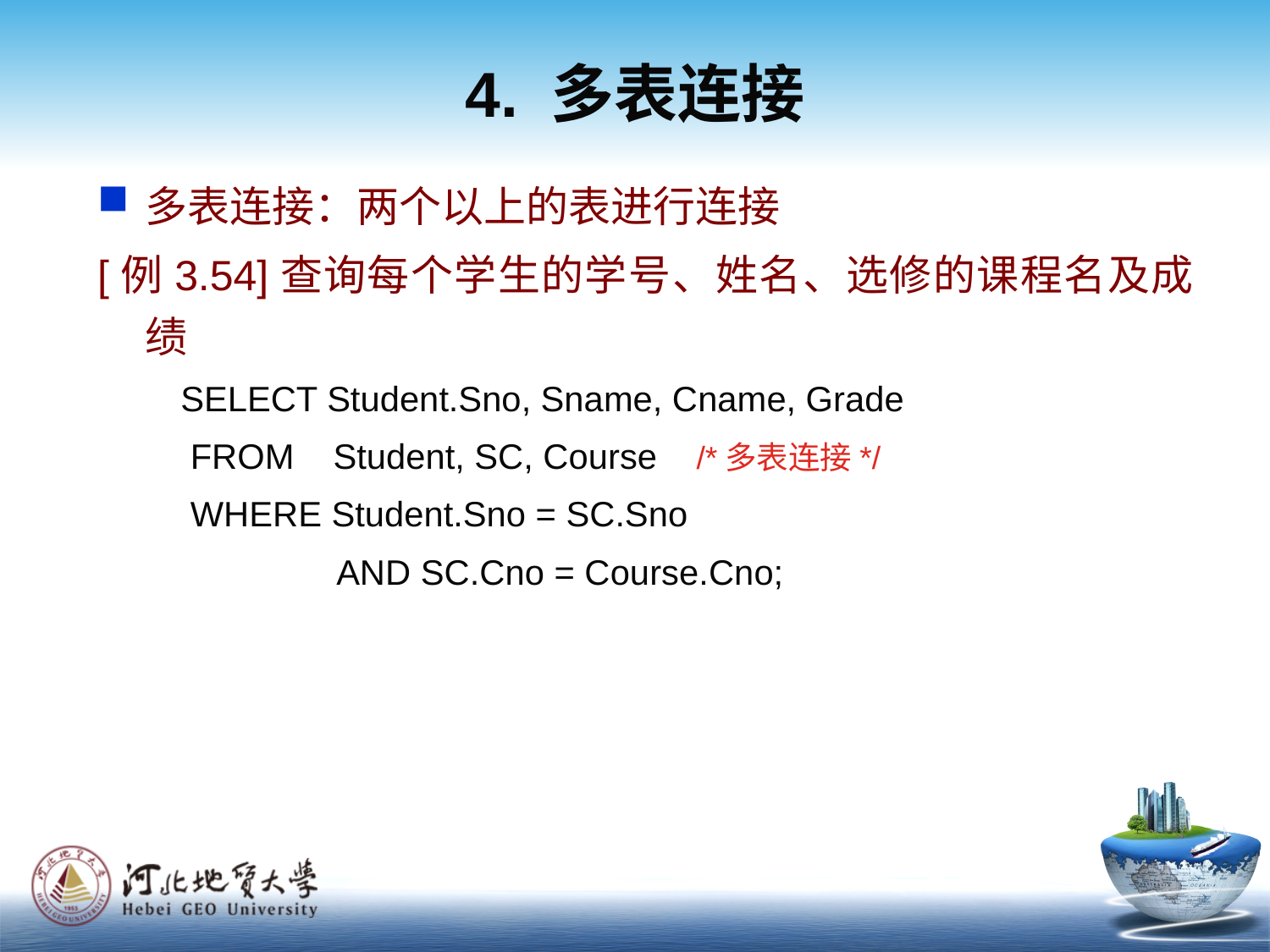

4. 多表连接
多表连接：两个以上的表进行连接
[例3.54]查询每个学生的学号、姓名、选修的课程名及成绩
  SELECT Student.Sno, Sname, Cname, Grade
   FROM    Student, SC, Course    /*多表连接*/
   WHERE Student.Sno = SC.Sno
                  AND SC.Cno = Course.Cno;